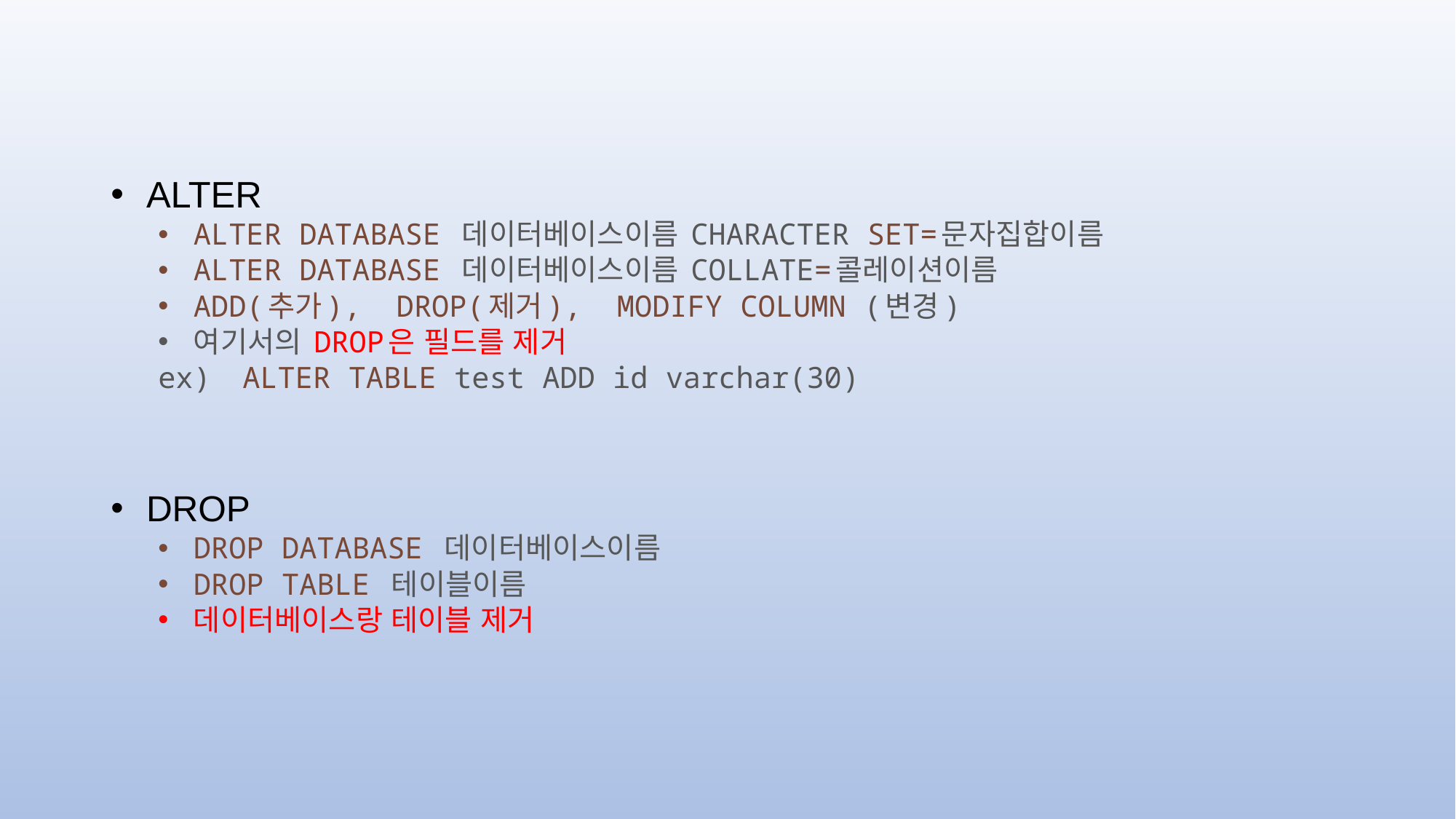

ALTER
ALTER DATABASE 데이터베이스이름 CHARACTER SET=문자집합이름
ALTER DATABASE 데이터베이스이름 COLLATE=콜레이션이름
ADD(추가),  DROP(제거),  MODIFY COLUMN (변경)
여기서의 DROP은 필드를 제거
	ex)  ALTER TABLE test ADD id varchar(30)

DROP
DROP DATABASE 데이터베이스이름
DROP TABLE 테이블이름
데이터베이스랑 테이블 제거